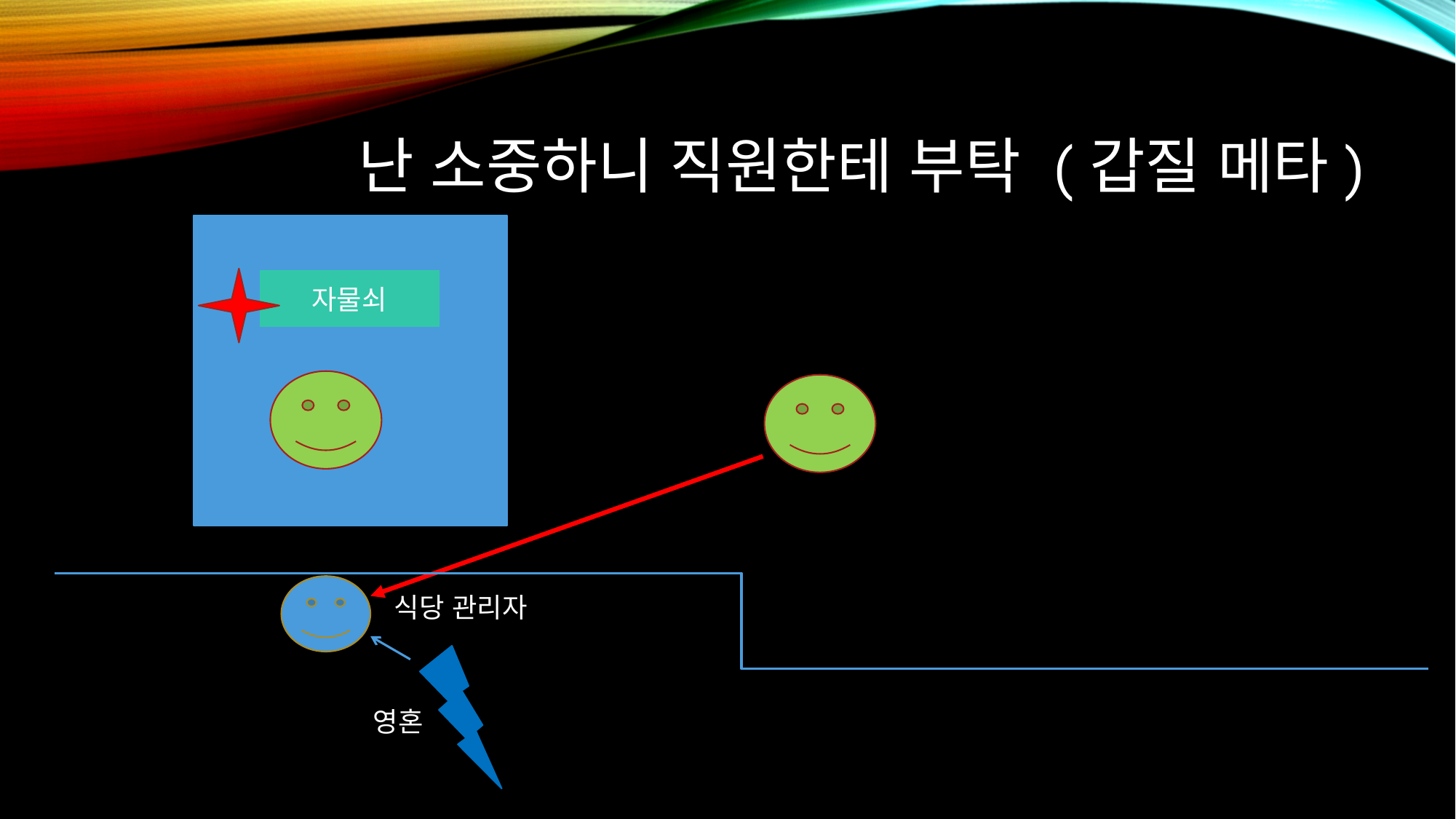

# 난 소중하니 직원한테 부탁 (갑질 메타)

자물쇠

식당 관리자

영혼